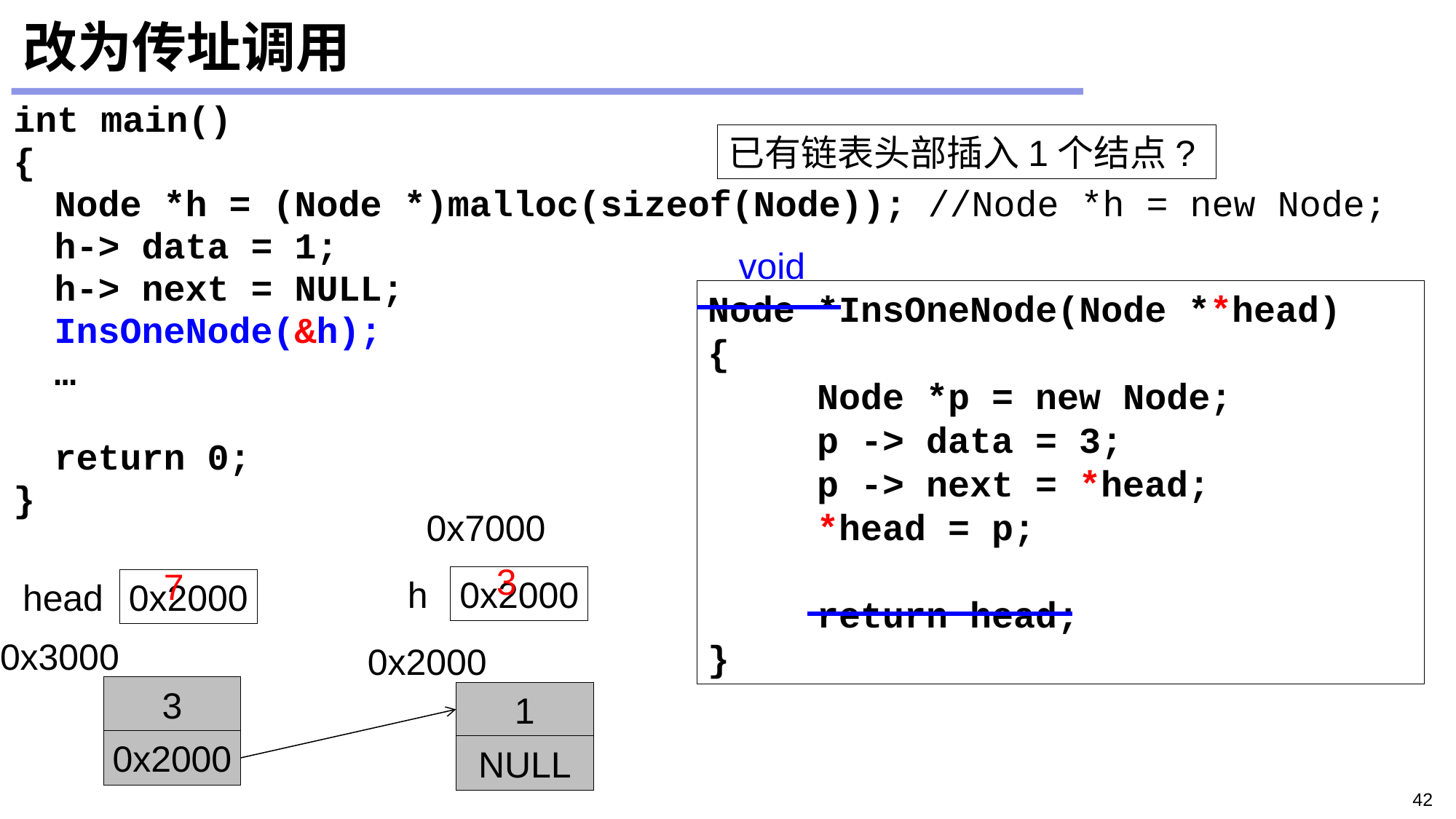

# 改为传址调用
int main()
{
	Node *h = (Node *)malloc(sizeof(Node)); //Node *h = new Node;
	h-> data = 1;
	h-> next = NULL;
	InsOneNode(&h);
	…

	return 0;
}

已有链表头部插入1个结点?
void
Node *InsOneNode(Node **head)
{
	Node *p = new Node;
	p -> data = 3;
	p -> next = *head;
	*head = p;

	return head;
}
0x7000
3
7
h
0x2000
head
0x2000
0x3000
0x2000
3
1
0x2000
NULL
42